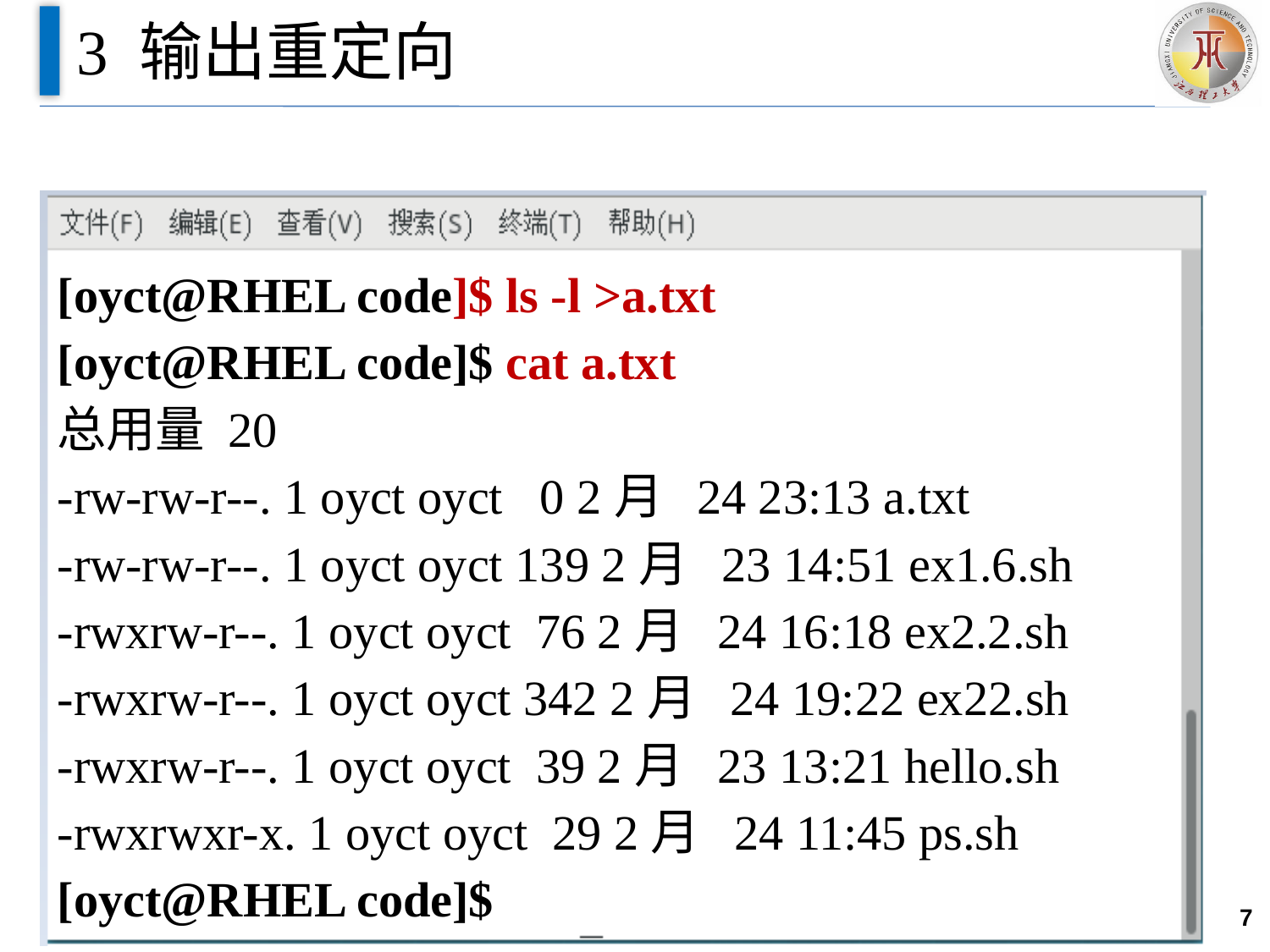

# 3 输出重定向

[oyct@RHEL code]$ ls -l >a.txt
[oyct@RHEL code]$ cat a.txt
总用量 20
-rw-rw-r--. 1 oyct oyct   0 2月  24 23:13 a.txt
-rw-rw-r--. 1 oyct oyct 139 2月  23 14:51 ex1.6.sh
-rwxrw-r--. 1 oyct oyct  76 2月  24 16:18 ex2.2.sh
-rwxrw-r--. 1 oyct oyct 342 2月  24 19:22 ex22.sh
-rwxrw-r--. 1 oyct oyct  39 2月  23 13:21 hello.sh
-rwxrwxr-x. 1 oyct oyct  29 2月  24 11:45 ps.sh
[oyct@RHEL code]$

7